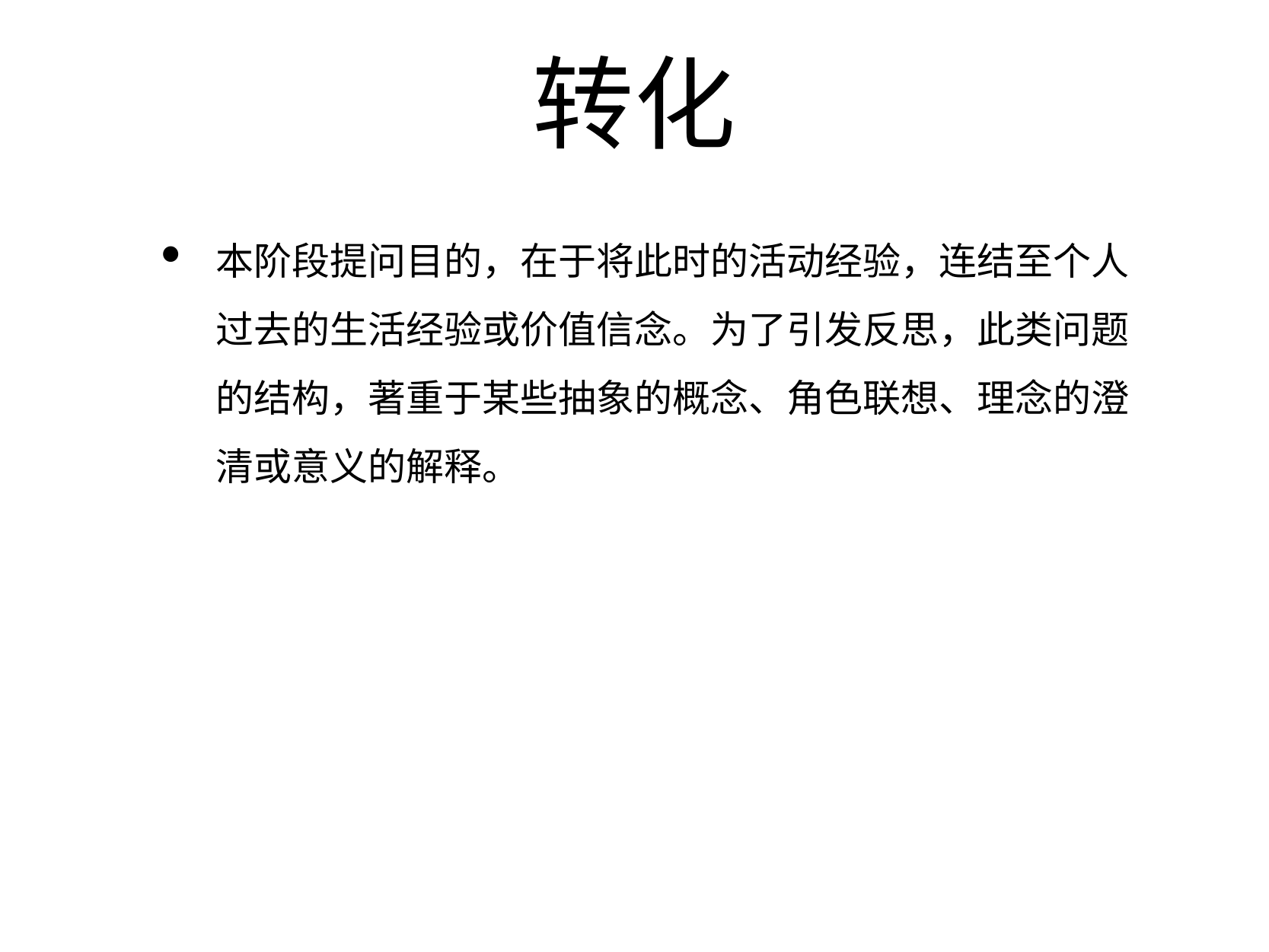

# 转化
本阶段提问目的，在于将此时的活动经验，连结至个人过去的生活经验或价值信念。为了引发反思，此类问题的结构，著重于某些抽象的概念、角色联想、理念的澄清或意义的解释。